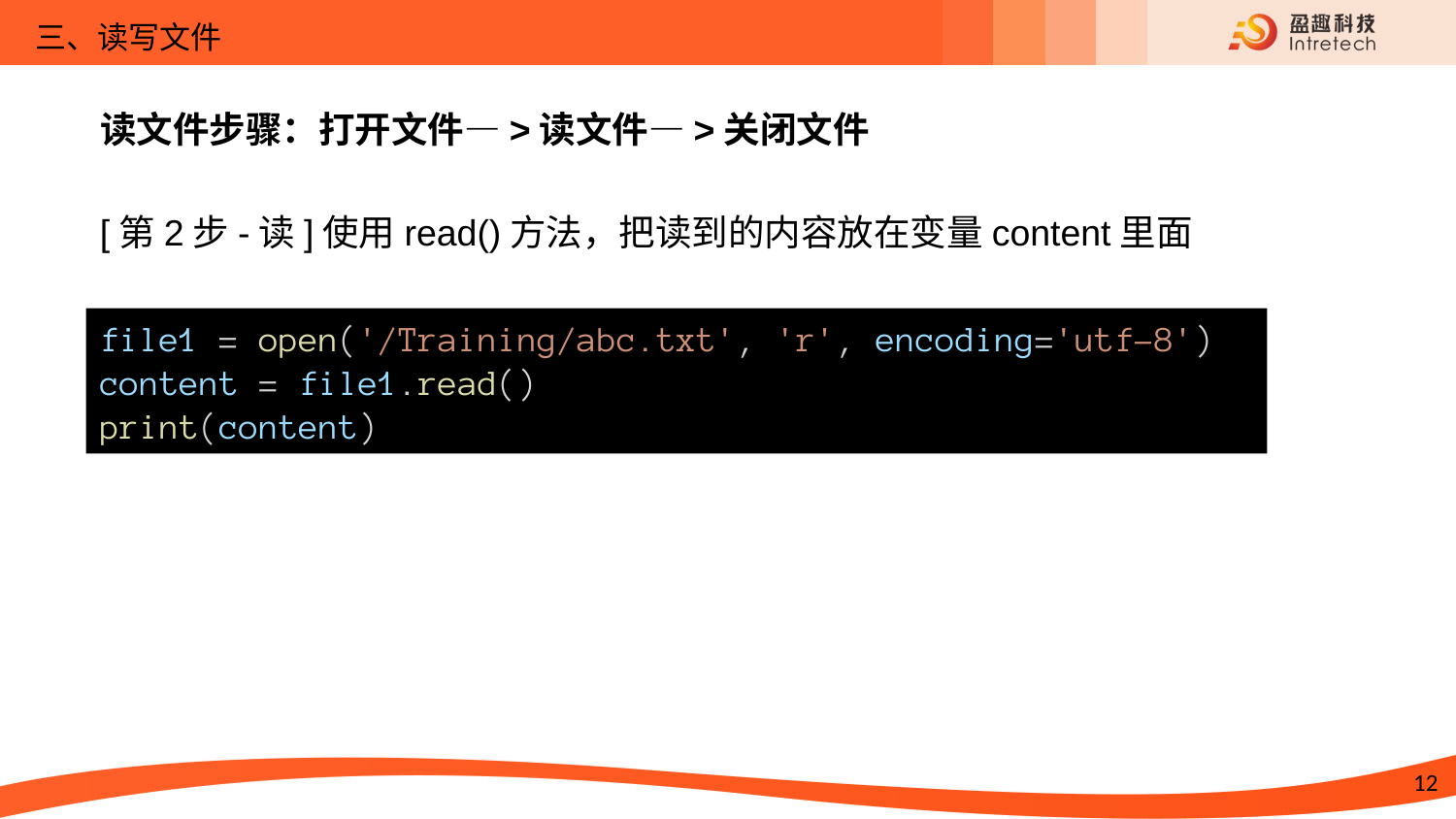

三、读写文件
读文件步骤：打开文件—>读文件—>关闭文件

[第2步-读]使用read()方法，把读到的内容放在变量content里面
file1 = open('/Training/abc.txt', 'r', encoding='utf-8')
content = file1.read()
print(content)